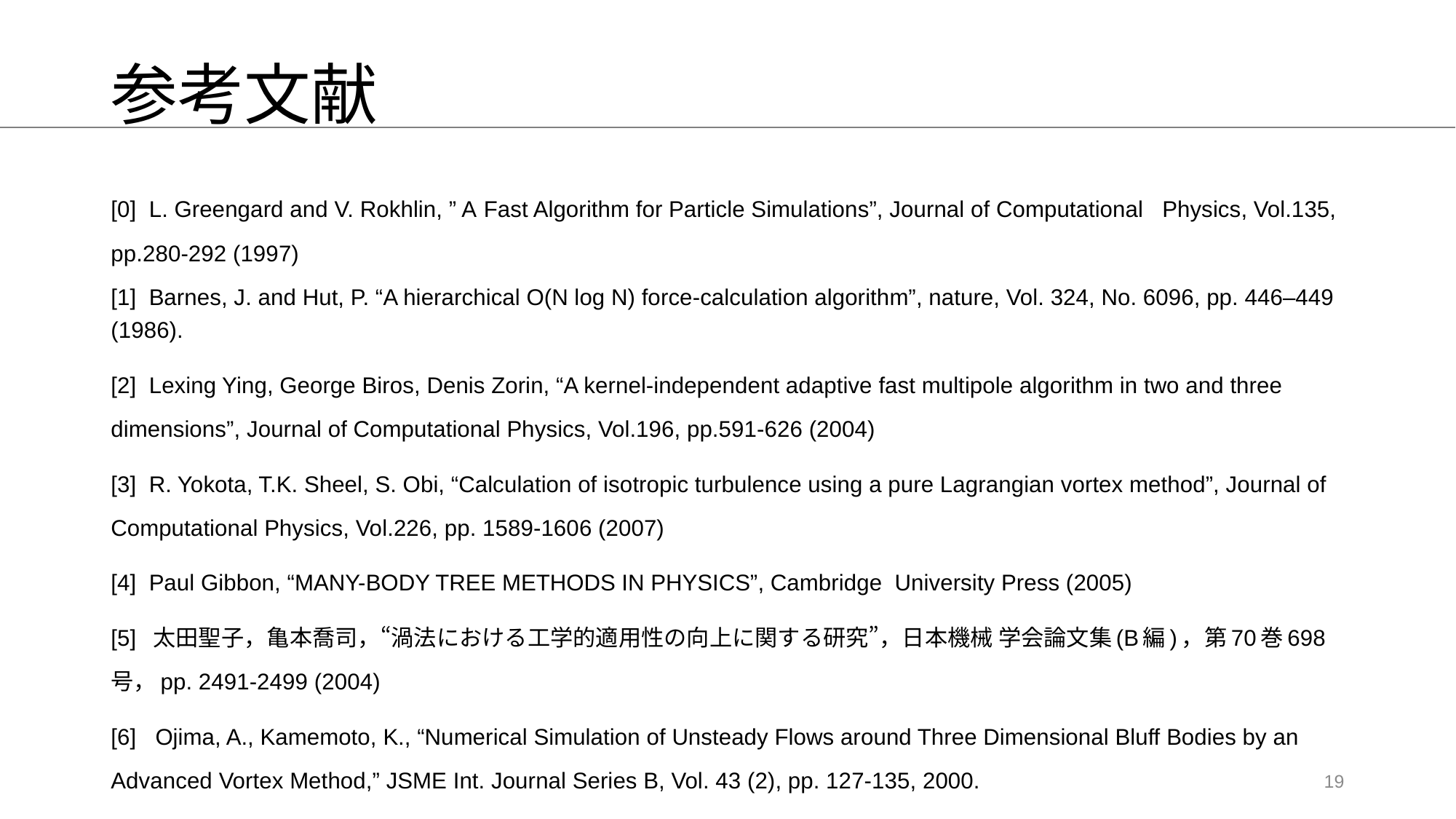

# 参考文献
[0]  L. Greengard and V. Rokhlin, ” A Fast Algorithm for Particle Simulations”, Journal of Computational   Physics, Vol.135, pp.280-292 (1997)
[1]  Barnes, J. and Hut, P. “A hierarchical O(N log N) force-calculation algorithm”, nature, Vol. 324, No. 6096, pp. 446–449 (1986).
[2]  Lexing Ying, George Biros, Denis Zorin, “A kernel-independent adaptive fast multipole algorithm in two and three dimensions”, Journal of Computational Physics, Vol.196, pp.591-626 (2004)
[3]  R. Yokota, T.K. Sheel, S. Obi, “Calculation of isotropic turbulence using a pure Lagrangian vortex method”, Journal of Computational Physics, Vol.226, pp. 1589-1606 (2007)
[4]  Paul Gibbon, “MANY-BODY TREE METHODS IN PHYSICS”, Cambridge  University Press (2005)
[5]  太田聖子，亀本喬司，“渦法における工学的適用性の向上に関する研究”，日本機械 学会論文集(B編)，第70巻698号，pp. 2491-2499 (2004)
[6]   Ojima, A., Kamemoto, K., “Numerical Simulation of Unsteady Flows around Three Dimensional Bluff Bodies by an Advanced Vortex Method,” JSME Int. Journal Series B, Vol. 43 (2), pp. 127-135, 2000.

19